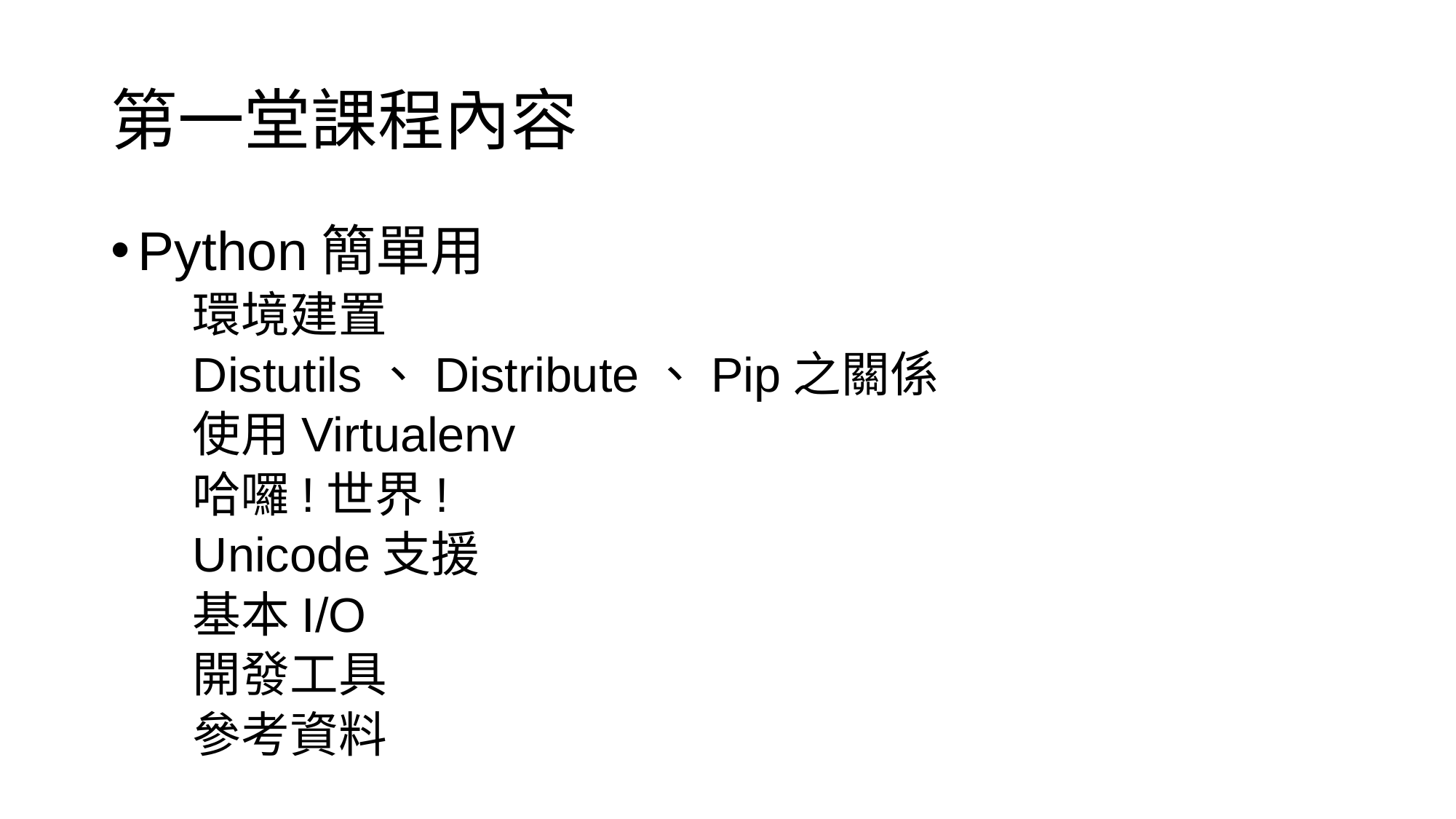

# 第一堂課程內容
Python簡單用
環境建置
Distutils、Distribute、Pip之關係
使用Virtualenv
哈囉!世界!
Unicode支援
基本I/O
開發工具
參考資料